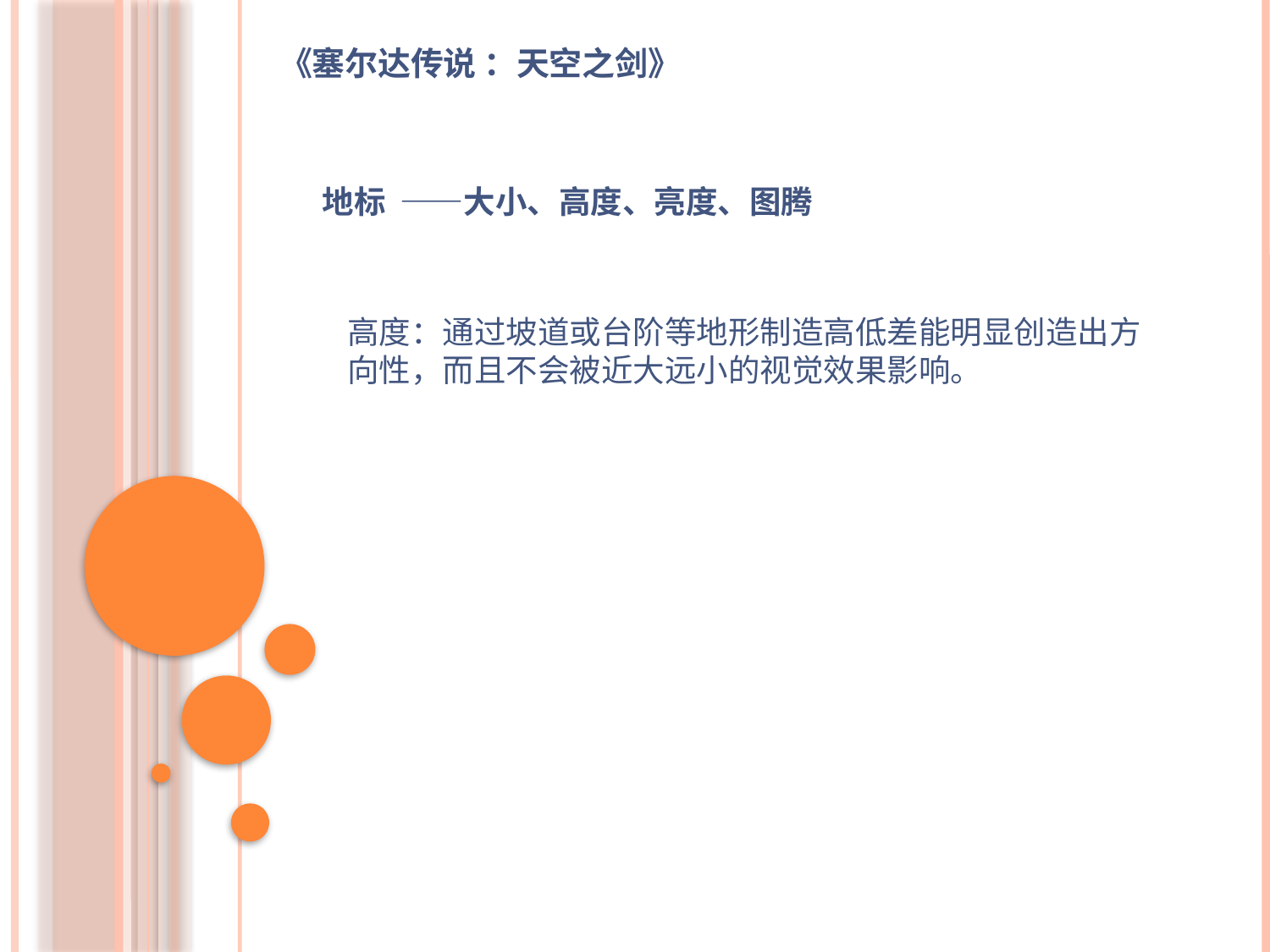

# 《塞尔达传说 ：天空之剑》
 地标  ——大小、高度、亮度、图腾
高度：通过坡道或台阶等地形制造高低差能明显创造出方向性，而且不会被近大远小的视觉效果影响。